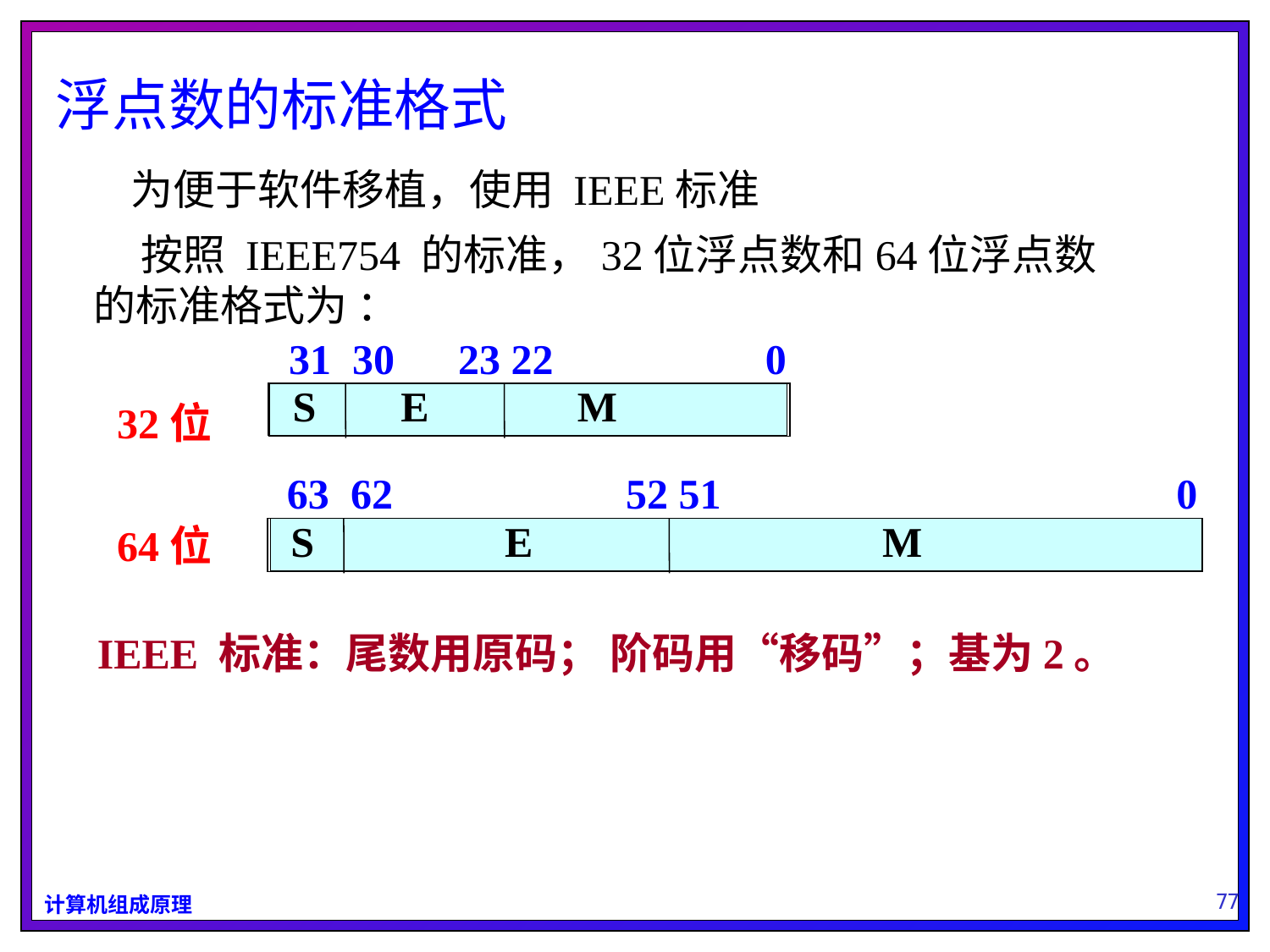

浮点数的标准格式
     为便于软件移植，使用 IEEE标准
        按照 IEEE754 的标准，32位浮点数和64位浮点数
   的标准格式为 ：
31  30      23 22                    0

 S        E              M

32位
63  62                      52 51                                           0
64位
 S                  E                                 M

IEEE 标准：尾数用原码； 阶码用“移码”；基为2。